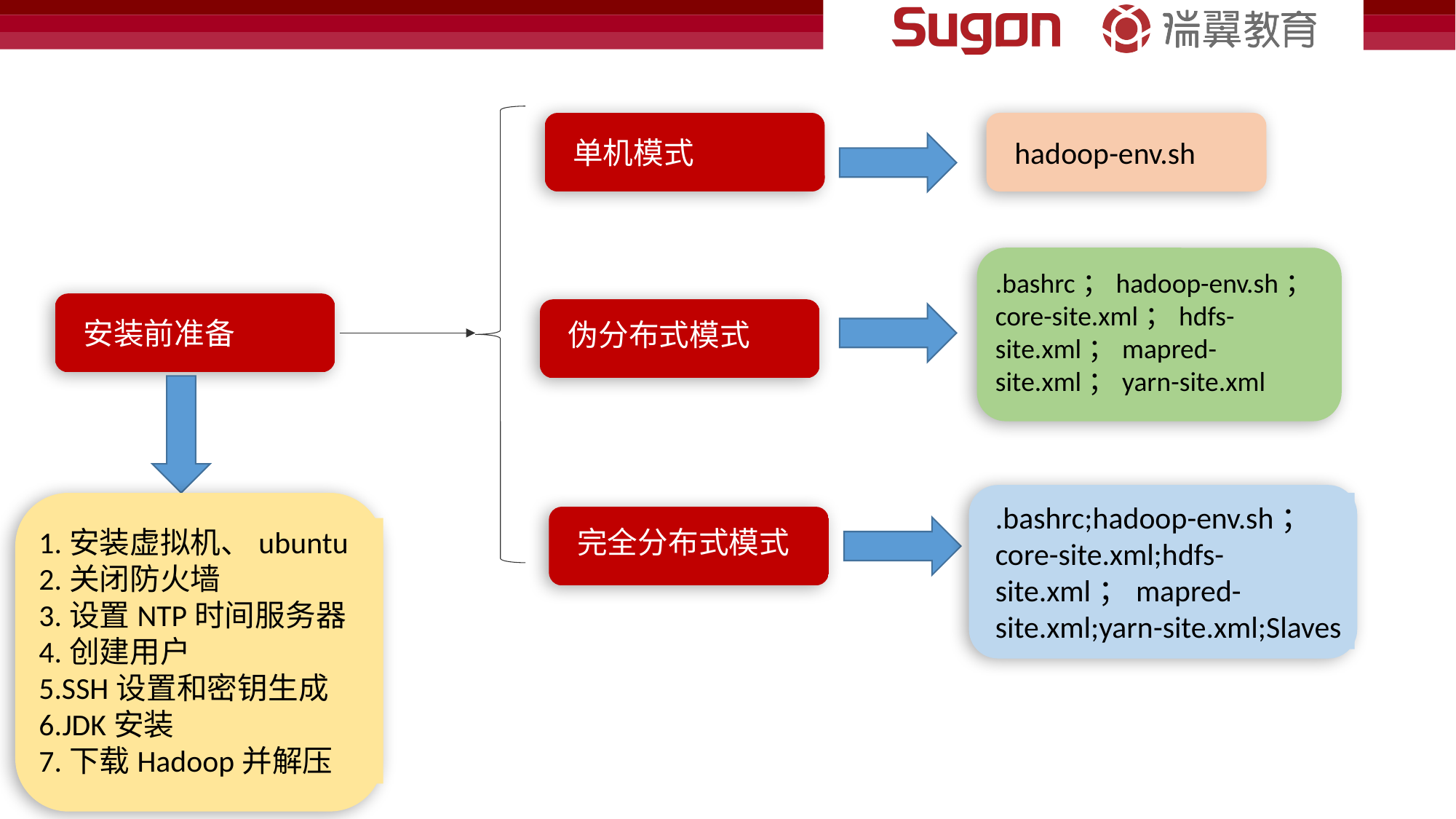

单机模式

hadoop-env.sh

.bashrc；hadoop-env.sh；core-site.xml；hdfs-site.xml；mapred-site.xml；yarn-site.xml

安装前准备

伪分布式模式

.bashrc;hadoop-env.sh；core-site.xml;hdfs-site.xml；mapred-site.xml;yarn-site.xml;Slaves

1.安装虚拟机、ubuntu
2.关闭防火墙
3.设置NTP时间服务器
4.创建用户
5.SSH设置和密钥生成
6.JDK安装
7.下载Hadoop并解压

完全分布式模式